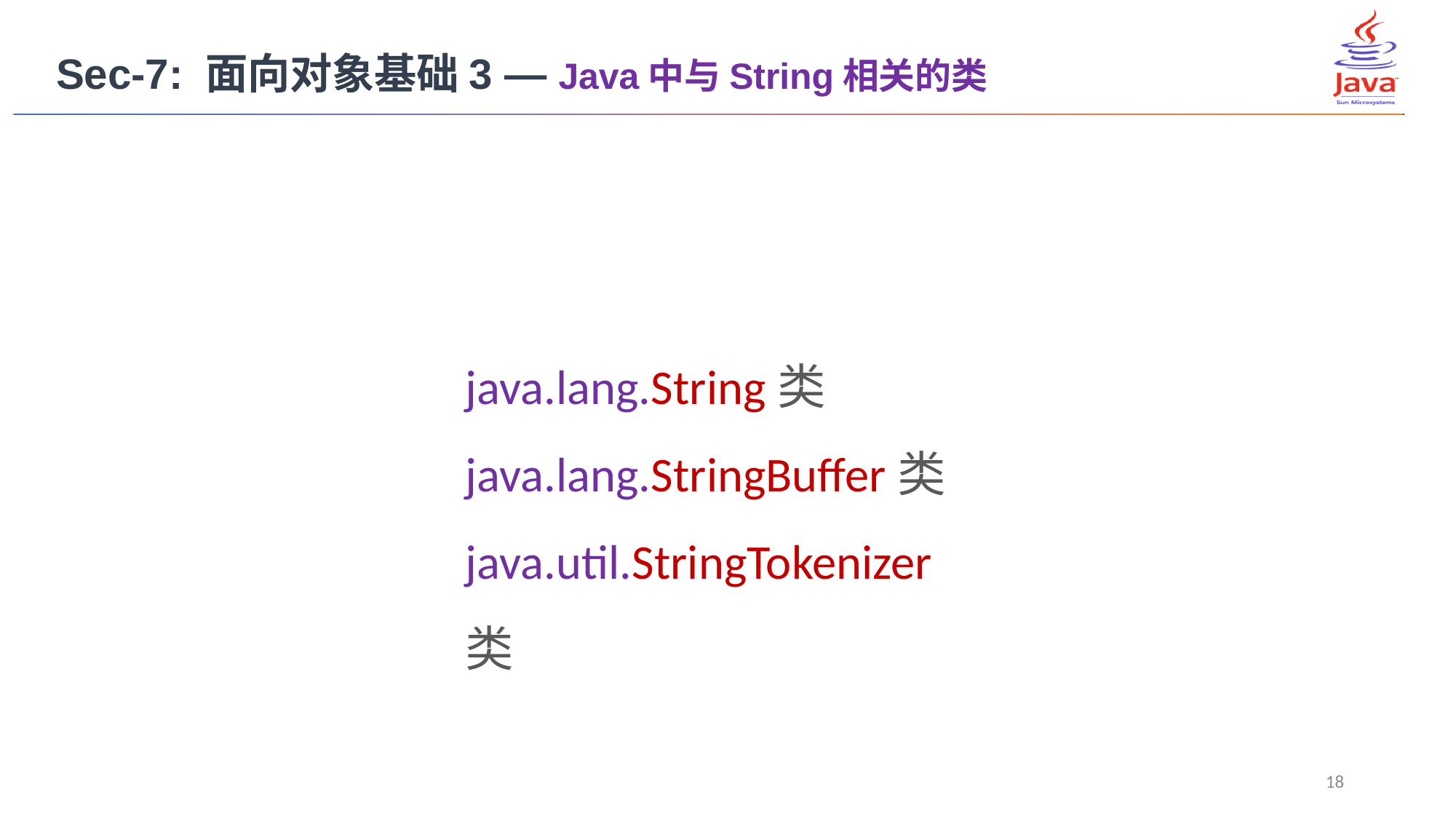

Sec-7: 面向对象基础3 — Java中与String相关的类
java.lang.String类
java.lang.StringBuffer类
java.util.StringTokenizer类
18